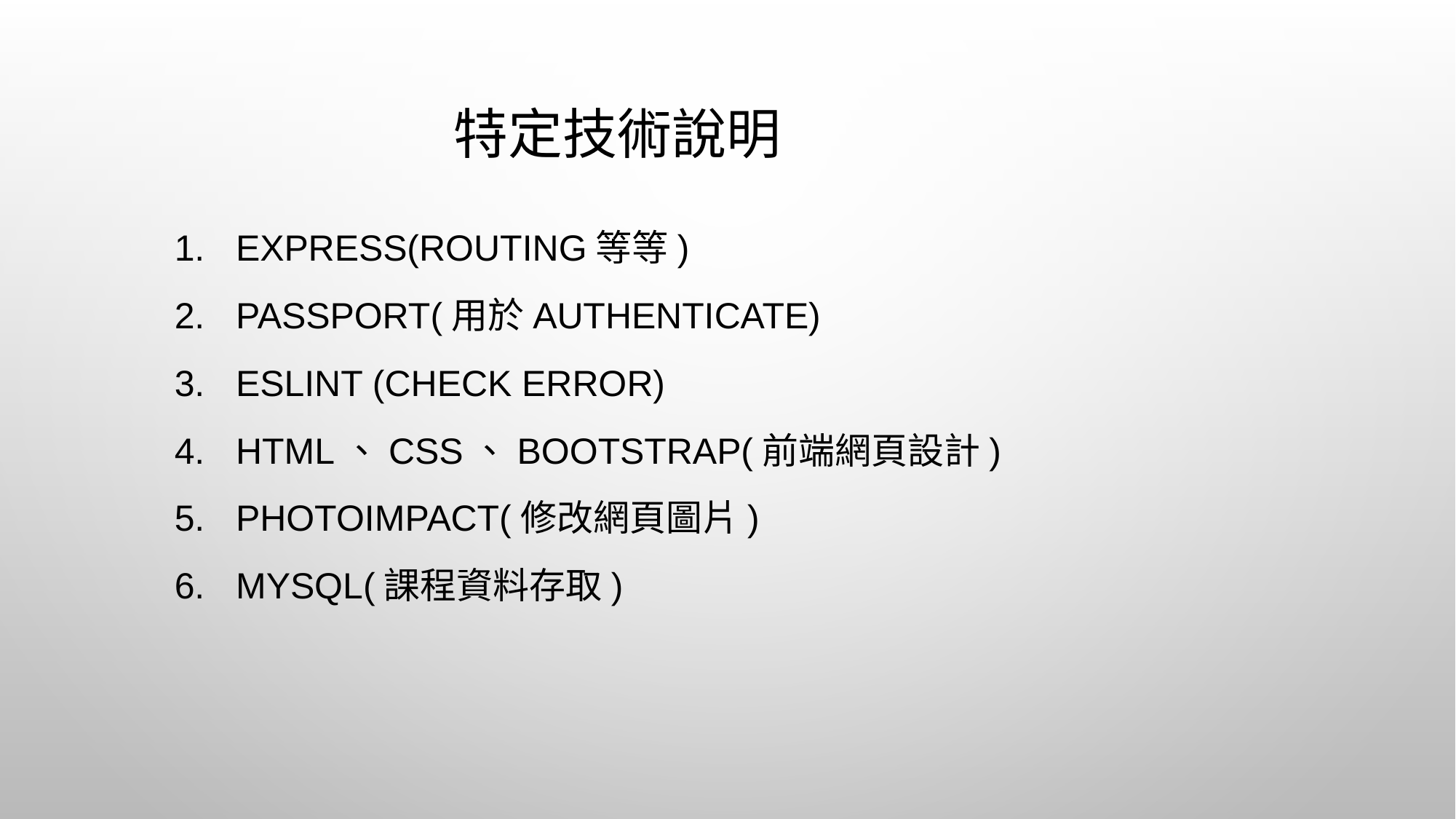

# 特定技術說明
Express(Routing等等)
Passport(用於authenticate)
Eslint (check error)
HTML、CSS、BOOTSTRAP(前端網頁設計)
PhotoImpact(修改網頁圖片)
MySQL(課程資料存取)